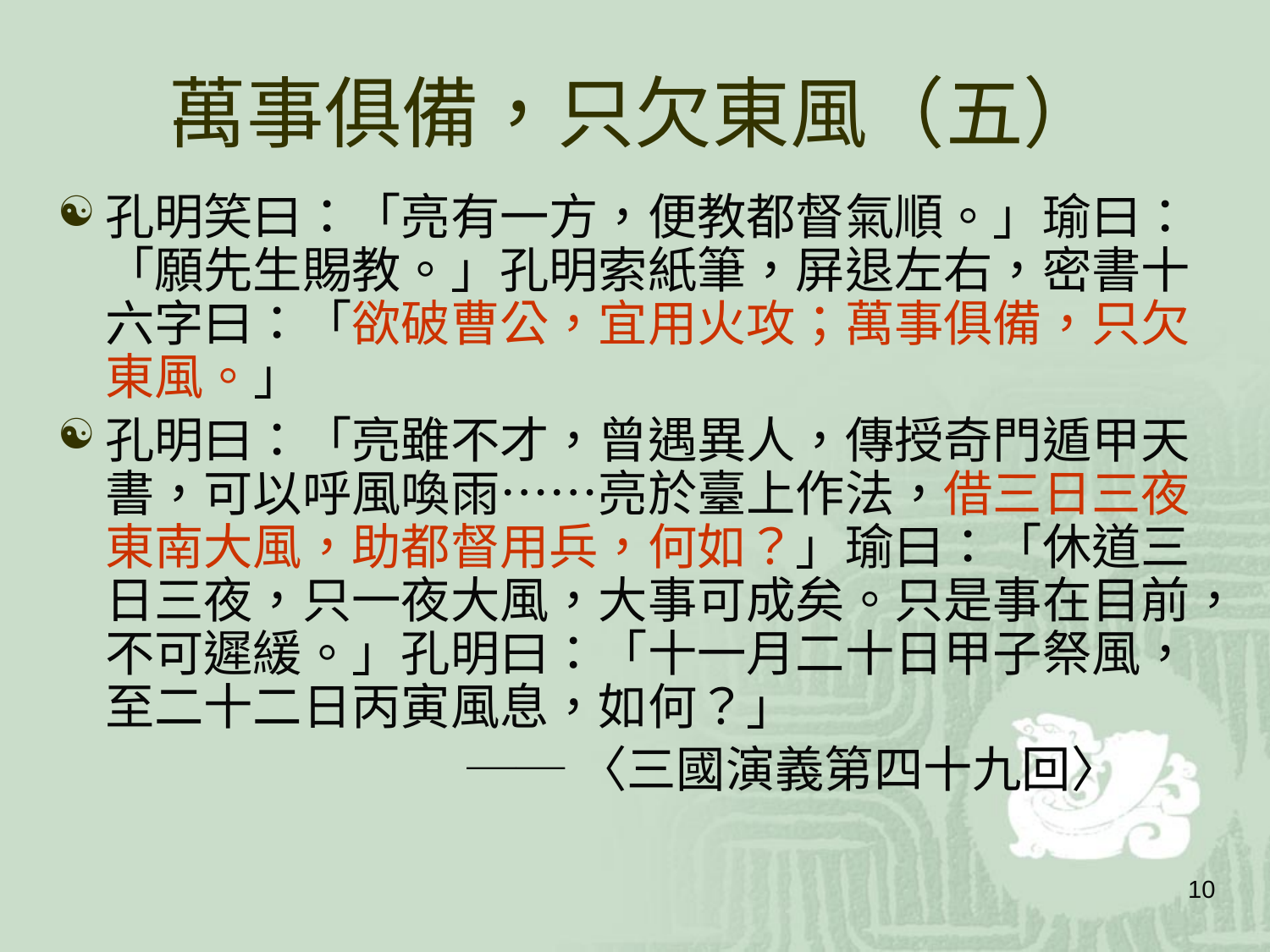

# 萬事俱備，只欠東風（五）
孔明笑曰：「亮有一方，便教都督氣順。」瑜曰：「願先生賜教。」孔明索紙筆，屏退左右，密書十六字曰：「欲破曹公，宜用火攻；萬事俱備，只欠東風。」
孔明曰：「亮雖不才，曾遇異人，傳授奇門遁甲天書，可以呼風喚雨……亮於臺上作法，借三日三夜東南大風，助都督用兵，何如？」瑜曰：「休道三日三夜，只一夜大風，大事可成矣。只是事在目前，不可遲緩。」孔明曰：「十一月二十日甲子祭風，至二十二日丙寅風息，如何？」
                                           ──〈三國演義第四十九回〉
10